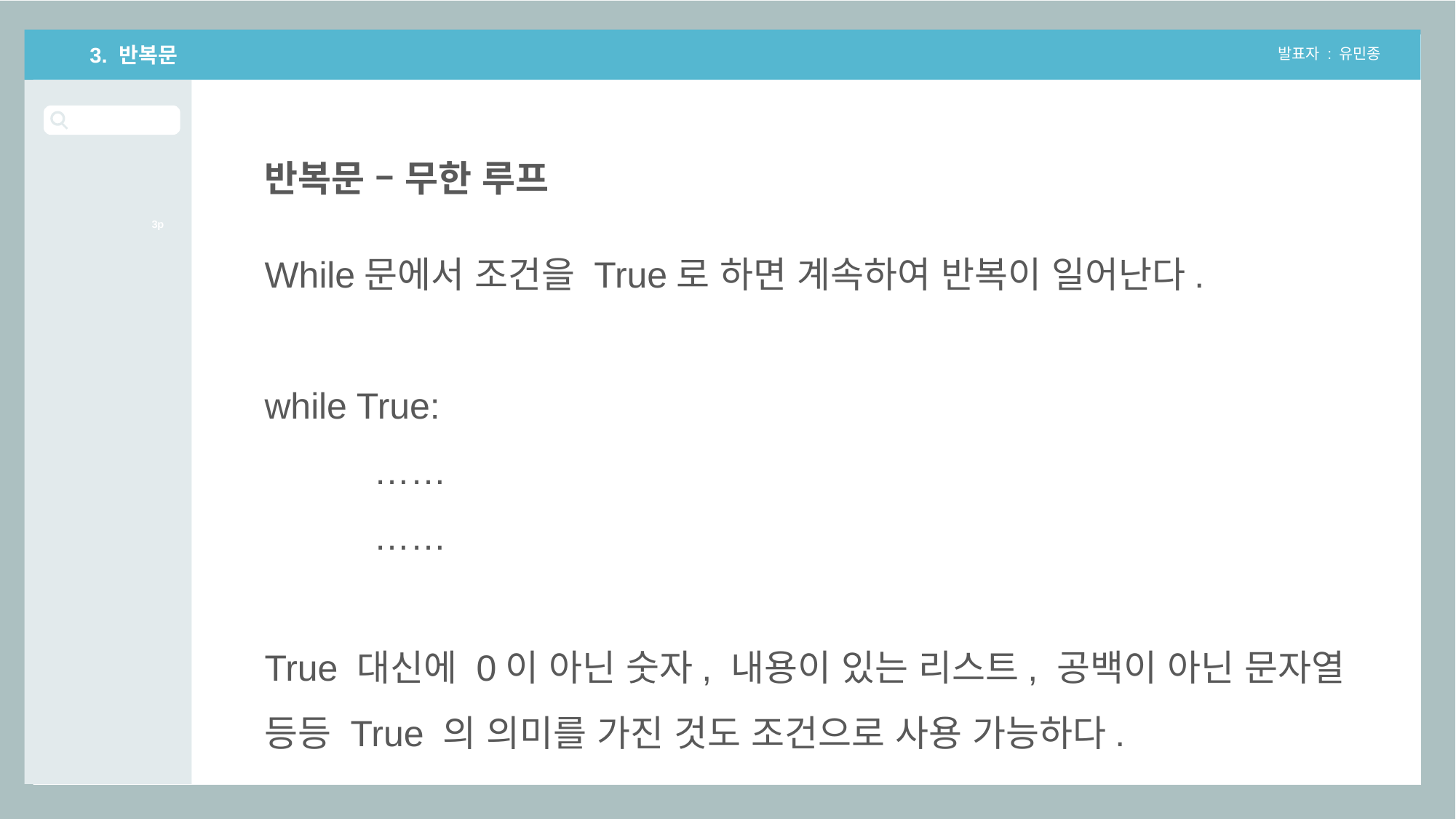

3. 반복문
발표자 : 유민종

반복문 – 무한 루프
3p
While문에서 조건을 True로 하면 계속하여 반복이 일어난다.

while True:
	……
	……

True 대신에 0이 아닌 숫자, 내용이 있는 리스트, 공백이 아닌 문자열 등등 True 의 의미를 가진 것도 조건으로 사용 가능하다.